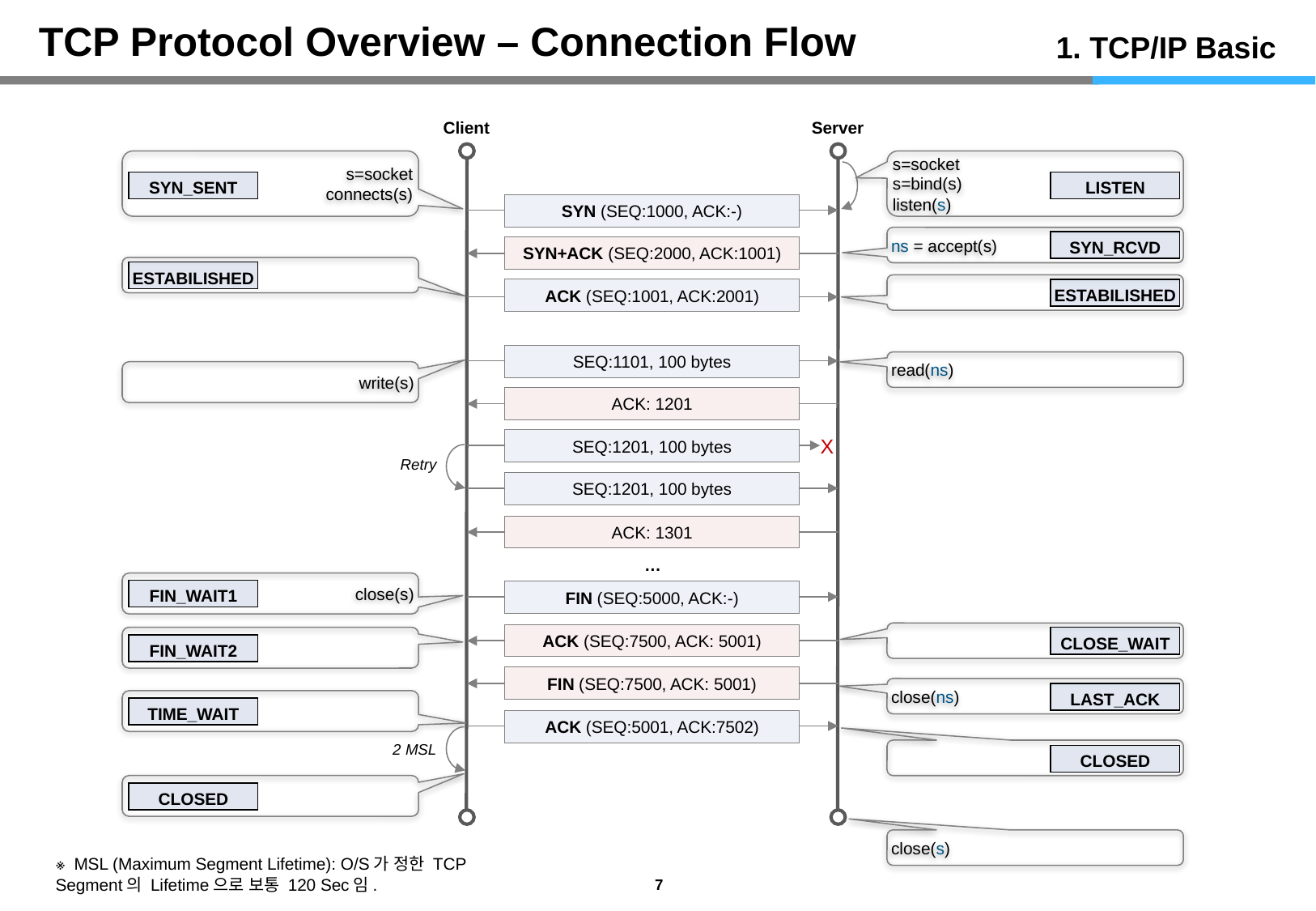

# TCP Protocol Overview – Connection Flow
1. TCP/IP Basic
Client

Server

s=socket
connects(s)
s=socket
s=bind(s)
listen(s)

SYN_SENT
LISTEN
SYN (SEQ:1000, ACK:-)
ns = accept(s)
SYN_RCVD
SYN+ACK (SEQ:2000, ACK:1001)

ESTABILISHED

ACK (SEQ:1001, ACK:2001)
ESTABILISHED
SEQ:1101, 100 bytes
read(ns)
write(s)
ACK: 1201
X
SEQ:1201, 100 bytes

Retry
SEQ:1201, 100 bytes
ACK: 1301
…
close(s)
FIN_WAIT1
FIN (SEQ:5000, ACK:-)

ACK (SEQ:7500, ACK: 5001)

CLOSE_WAIT
FIN_WAIT2
FIN (SEQ:7500, ACK: 5001)
close(ns)
LAST_ACK

TIME_WAIT
ACK (SEQ:5001, ACK:7502)

2 MSL

CLOSED

CLOSED
close(s)
※ MSL (Maximum Segment Lifetime): O/S가 정한 TCP Segment의 Lifetime으로 보통 120 Sec임.